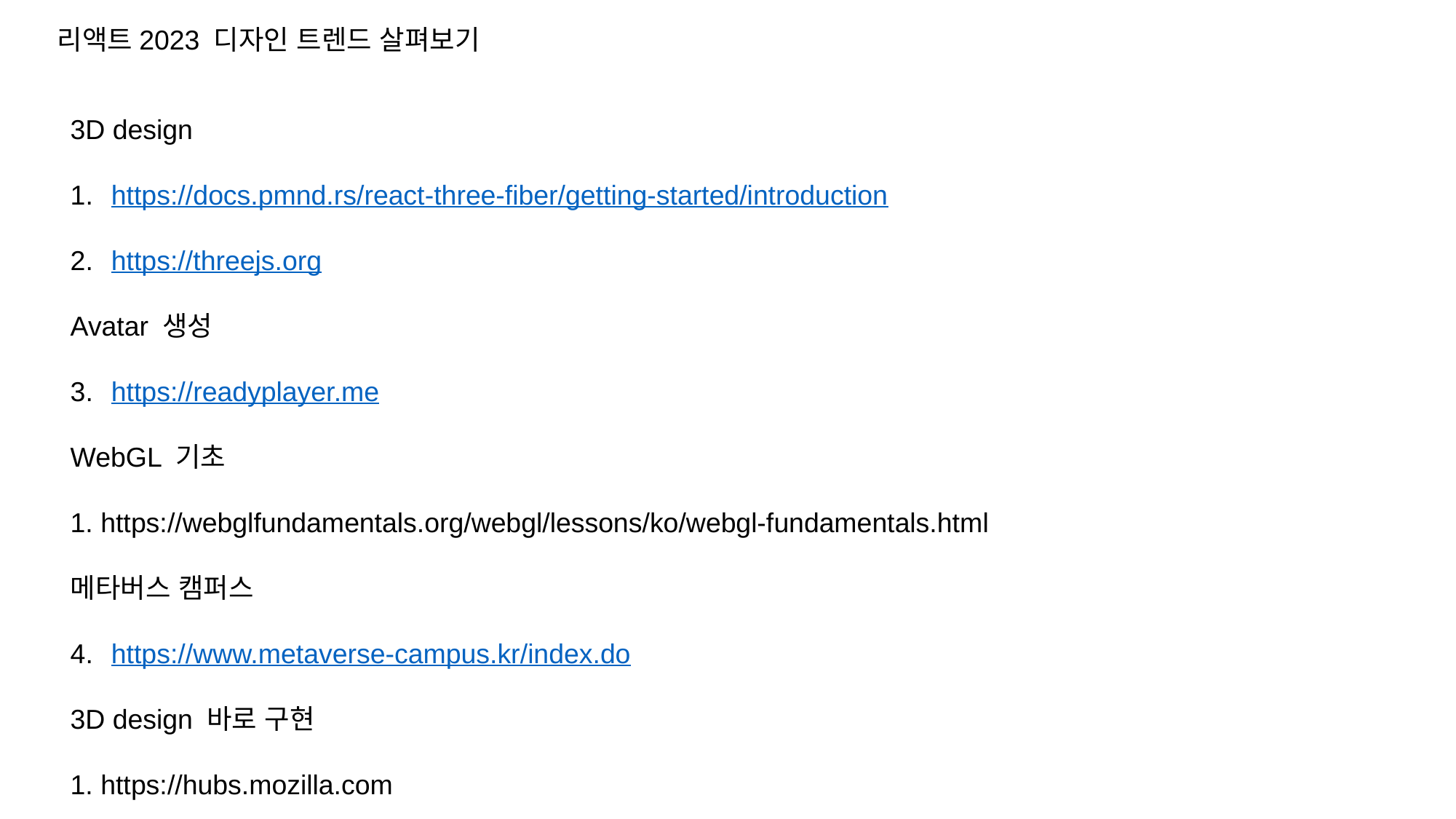

리액트2023 디자인 트렌드 살펴보기
3D design

https://docs.pmnd.rs/react-three-fiber/getting-started/introduction

https://threejs.org

Avatar 생성

https://readyplayer.me

WebGL 기초

1. https://webglfundamentals.org/webgl/lessons/ko/webgl-fundamentals.html

메타버스 캠퍼스

https://www.metaverse-campus.kr/index.do

3D design 바로 구현

1. https://hubs.mozilla.com